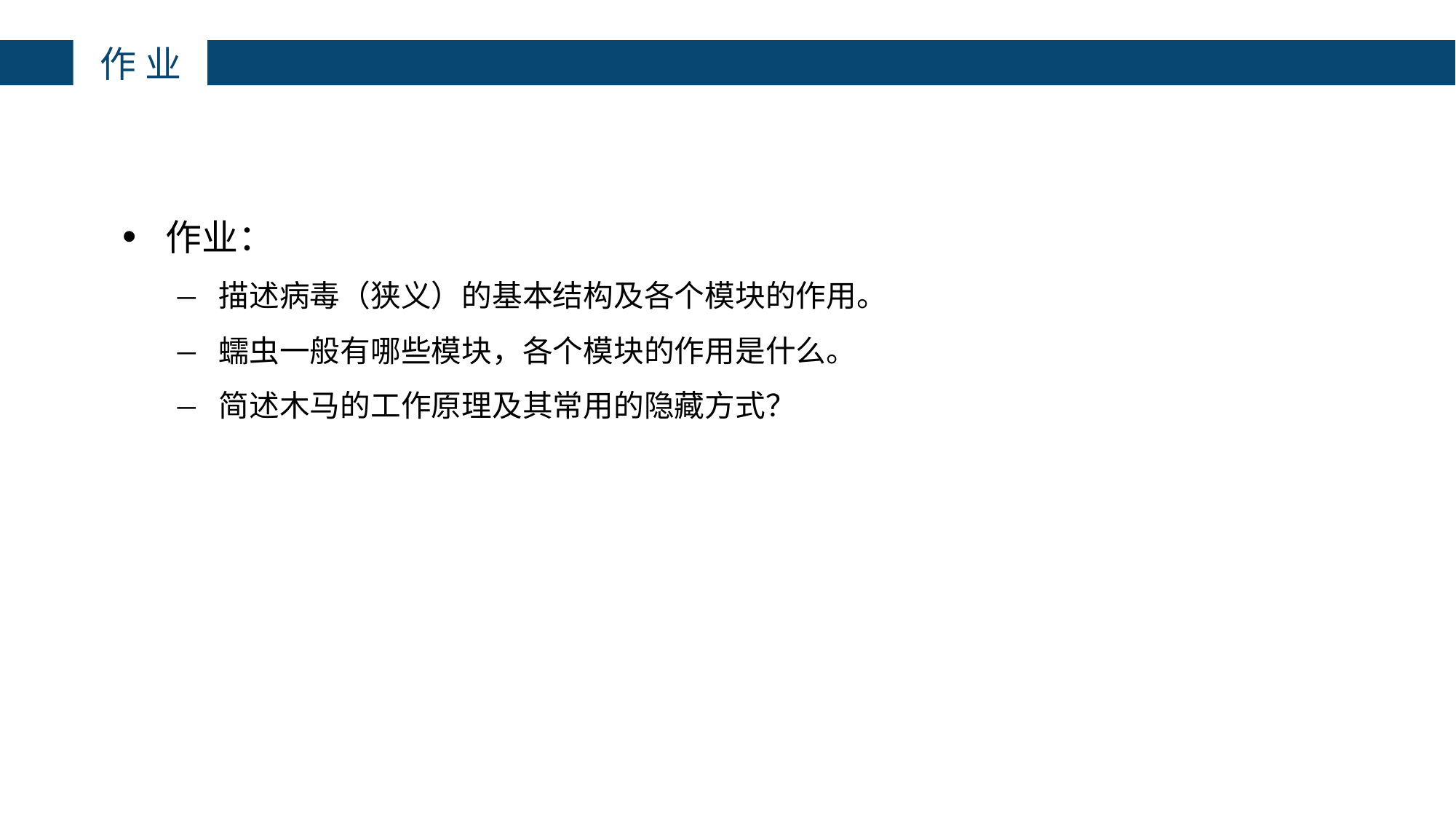

# 作业
作业：
描述病毒（狭义）的基本结构及各个模块的作用。
蠕虫一般有哪些模块，各个模块的作用是什么。
简述木马的工作原理及其常用的隐藏方式？